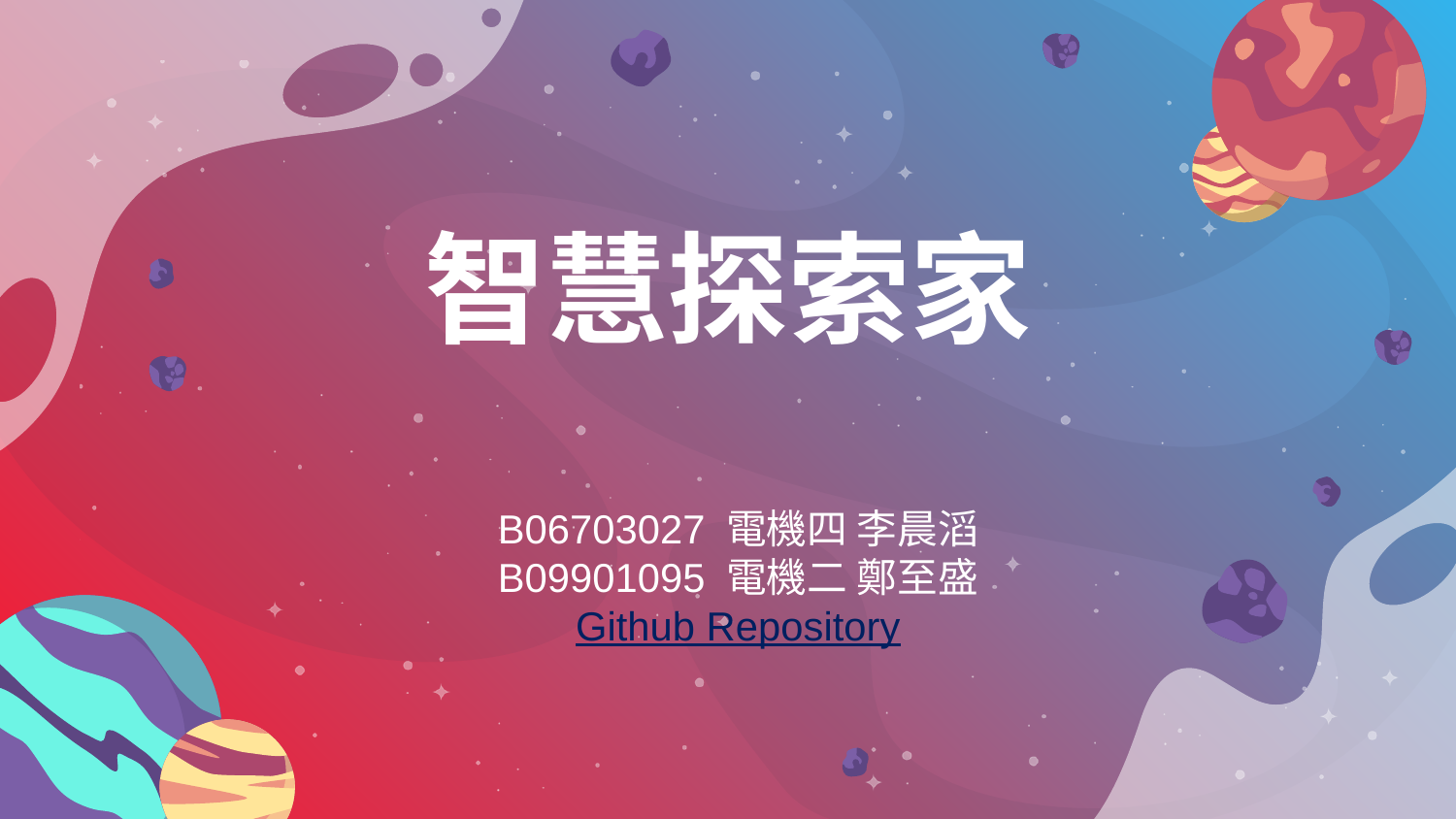

# 智慧探索家
B06703027 電機四 李晨滔
B09901095 電機二 鄭至盛
Github Repository